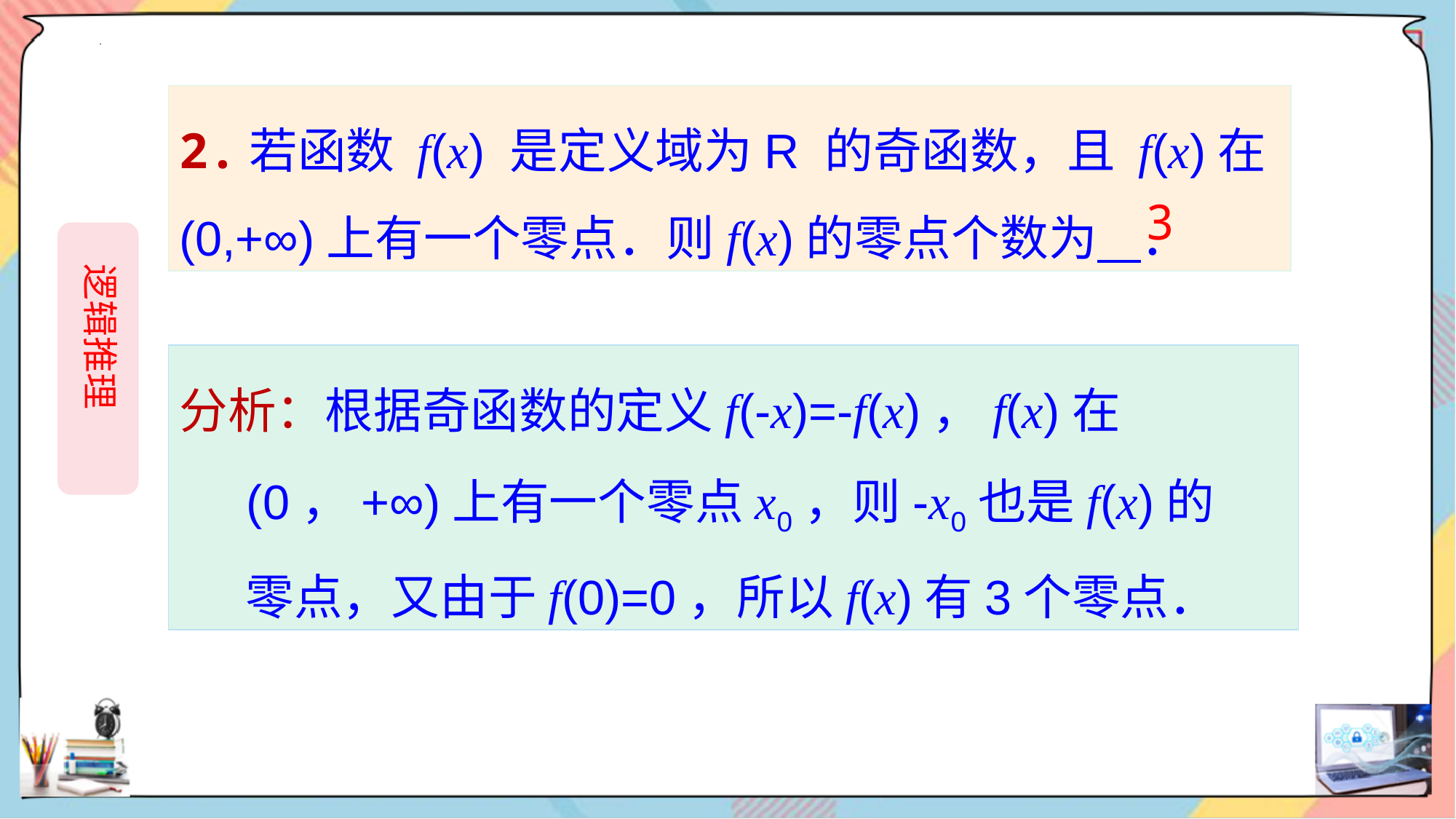

2.若函数 f(x) 是定义域为R 的奇函数，且 f(x)在(0,+∞)上有一个零点．则f(x)的零点个数为    ．
3
  逻辑推理
分析：根据奇函数的定义f(-x)=-f(x)，f(x)在
     (0，+∞)上有一个零点x0，则-x0也是f(x)的
     零点，又由于f(0)=0，所以f(x)有3个零点．